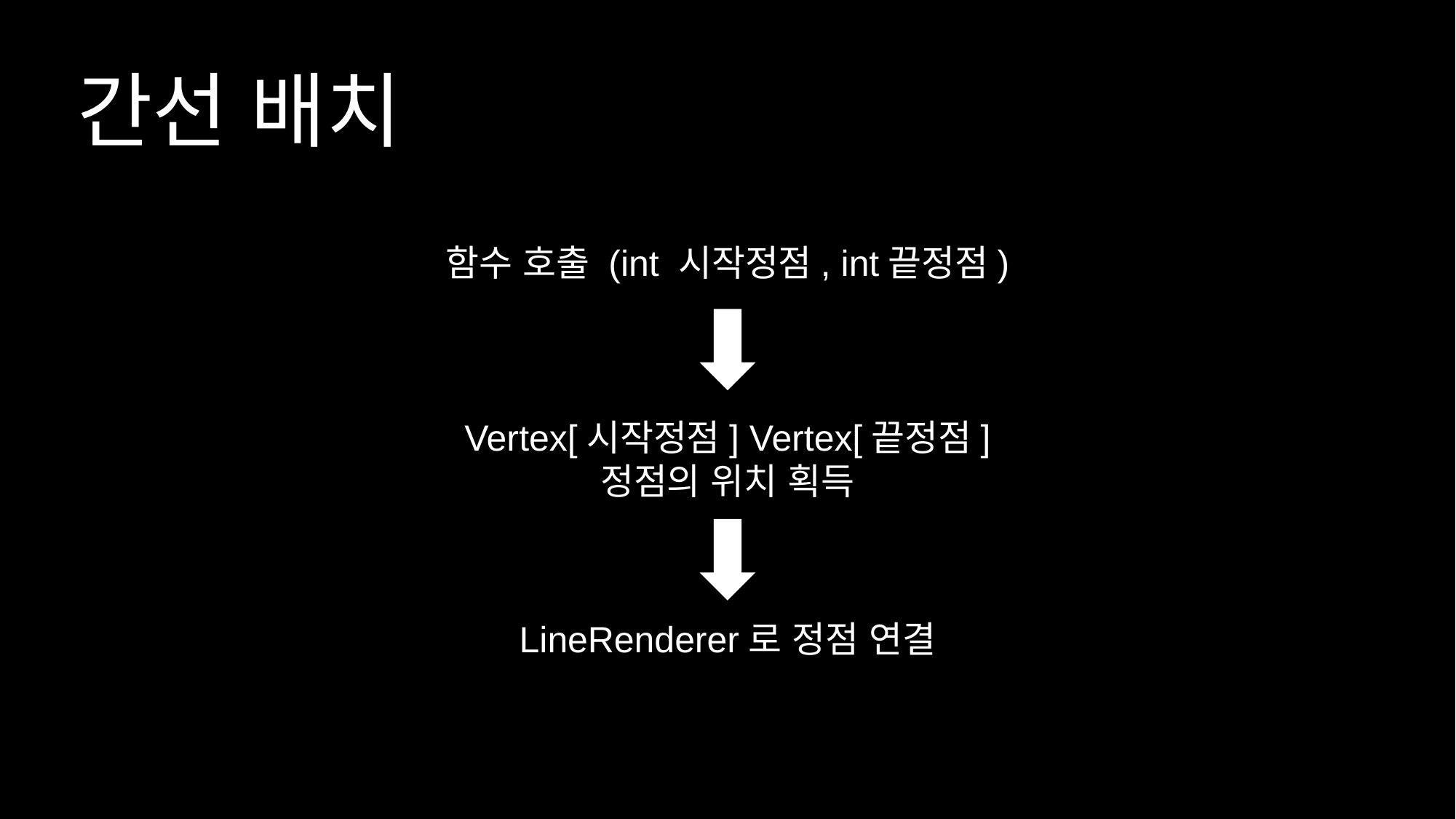

간선 배치
함수 호출 (int 시작정점, int끝정점)

Vertex[시작정점] Vertex[끝정점]
정점의 위치 획득

LineRenderer로 정점 연결